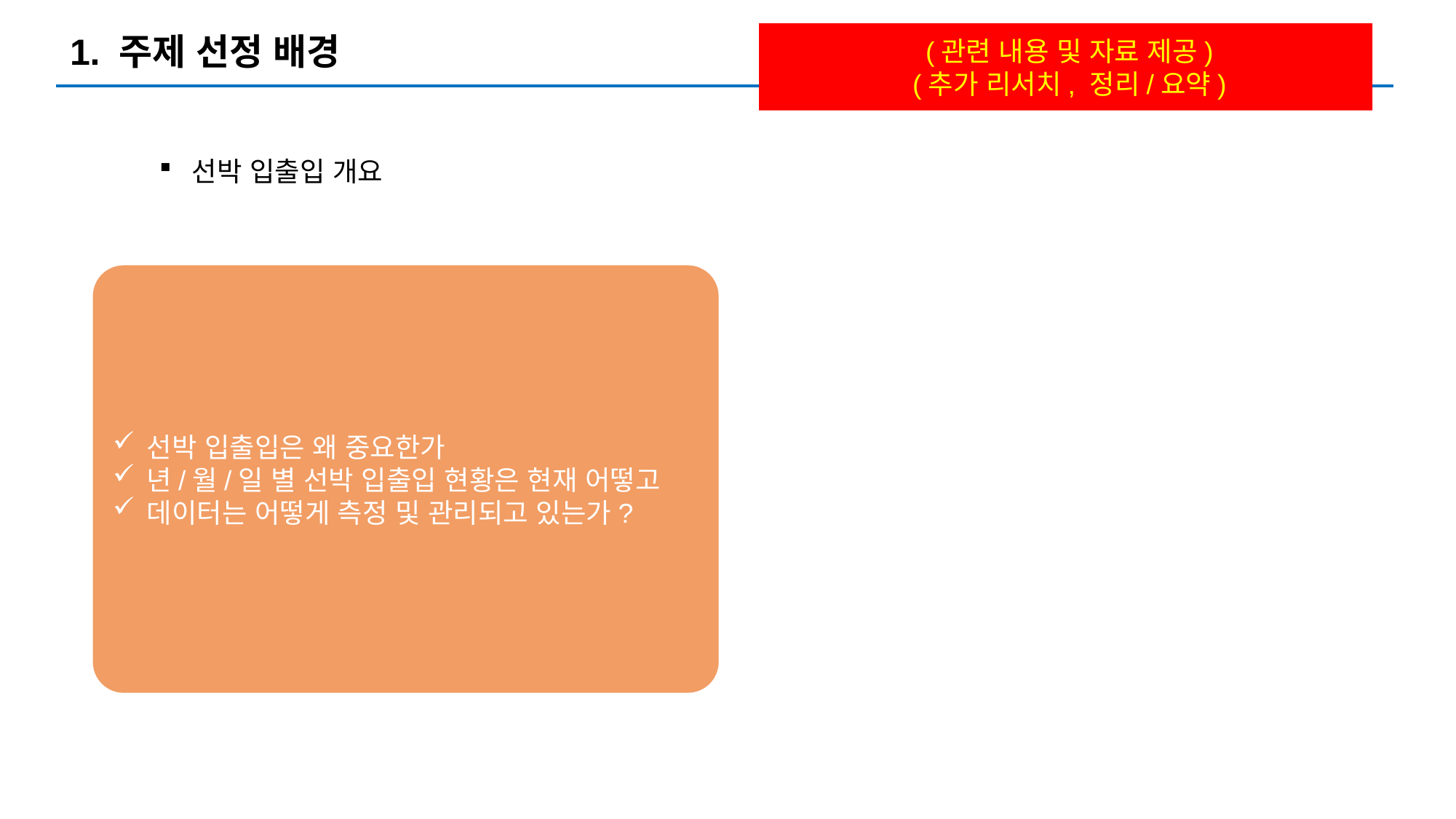

1. 주제 선정 배경
 (관련 내용 및 자료 제공)
 (추가 리서치, 정리/요약)
선박 입출입 개요
선박 입출입은 왜 중요한가
년/월/일 별 선박 입출입 현황은 현재 어떻고
데이터는 어떻게 측정 및 관리되고 있는가?